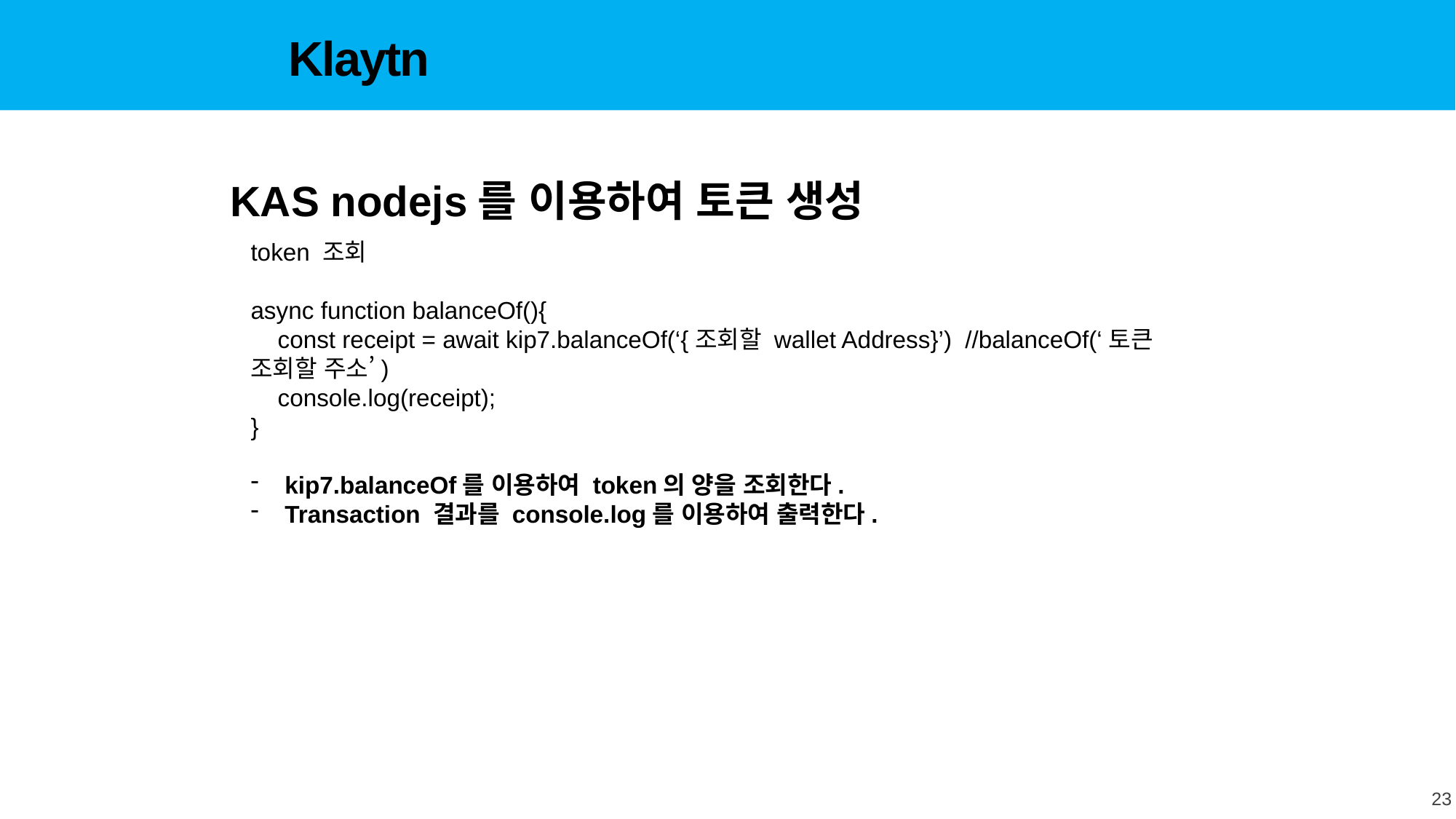

Klaytn
KAS nodejs를 이용하여 토큰 생성
token 조회

async function balanceOf(){
    const receipt = await kip7.balanceOf(‘{조회할 wallet Address}’)  //balanceOf(‘토큰 조회할 주소’)
    console.log(receipt);
}

kip7.balanceOf를 이용하여 token의 양을 조회한다.
Transaction 결과를 console.log를 이용하여 출력한다.